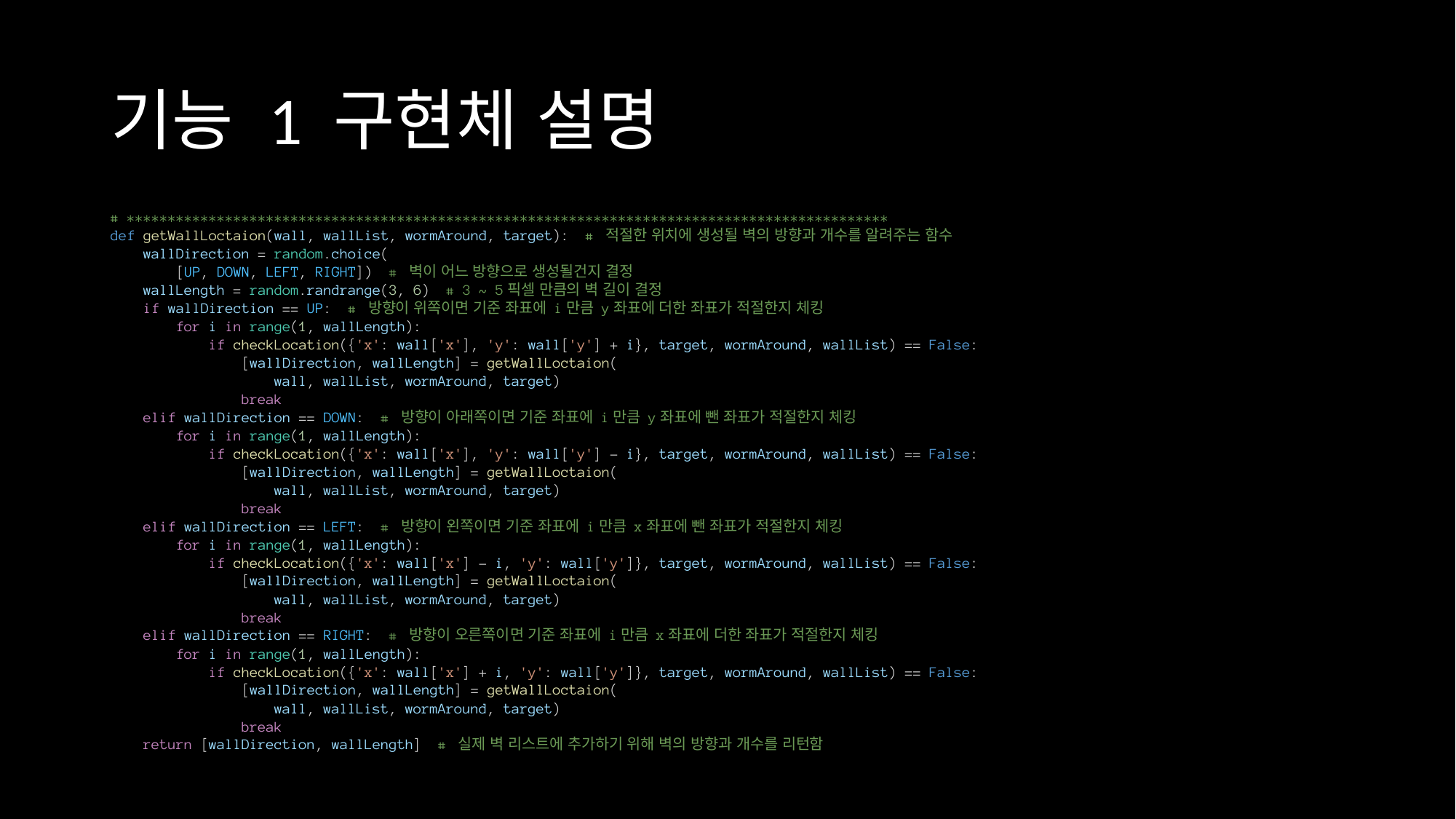

# 기능 1 구현체 설명
# *********************************************************************************************
def getWallLoctaion(wall, wallList, wormAround, target):  # 적절한 위치에 생성될 벽의 방향과 개수를 알려주는 함수
    wallDirection = random.choice(
        [UP, DOWN, LEFT, RIGHT])  # 벽이 어느 방향으로 생성될건지 결정
    wallLength = random.randrange(3, 6)  # 3 ~ 5픽셀 만큼의 벽 길이 결정
    if wallDirection == UP:  # 방향이 위쪽이면 기준 좌표에 i만큼 y좌표에 더한 좌표가 적절한지 체킹
        for i in range(1, wallLength):
            if checkLocation({'x': wall['x'], 'y': wall['y'] + i}, target, wormAround, wallList) == False:
                [wallDirection, wallLength] = getWallLoctaion(
                    wall, wallList, wormAround, target)
                break
    elif wallDirection == DOWN:  # 방향이 아래쪽이면 기준 좌표에 i만큼 y좌표에 뺀 좌표가 적절한지 체킹
        for i in range(1, wallLength):
            if checkLocation({'x': wall['x'], 'y': wall['y'] - i}, target, wormAround, wallList) == False:
                [wallDirection, wallLength] = getWallLoctaion(
                    wall, wallList, wormAround, target)
                break
    elif wallDirection == LEFT:  # 방향이 왼쪽이면 기준 좌표에 i만큼 x좌표에 뺀 좌표가 적절한지 체킹
        for i in range(1, wallLength):
            if checkLocation({'x': wall['x'] - i, 'y': wall['y']}, target, wormAround, wallList) == False:
                [wallDirection, wallLength] = getWallLoctaion(
                    wall, wallList, wormAround, target)
                break
    elif wallDirection == RIGHT:  # 방향이 오른쪽이면 기준 좌표에 i만큼 x좌표에 더한 좌표가 적절한지 체킹
        for i in range(1, wallLength):
            if checkLocation({'x': wall['x'] + i, 'y': wall['y']}, target, wormAround, wallList) == False:
                [wallDirection, wallLength] = getWallLoctaion(
                    wall, wallList, wormAround, target)
                break
    return [wallDirection, wallLength]  # 실제 벽 리스트에 추가하기 위해 벽의 방향과 개수를 리턴함